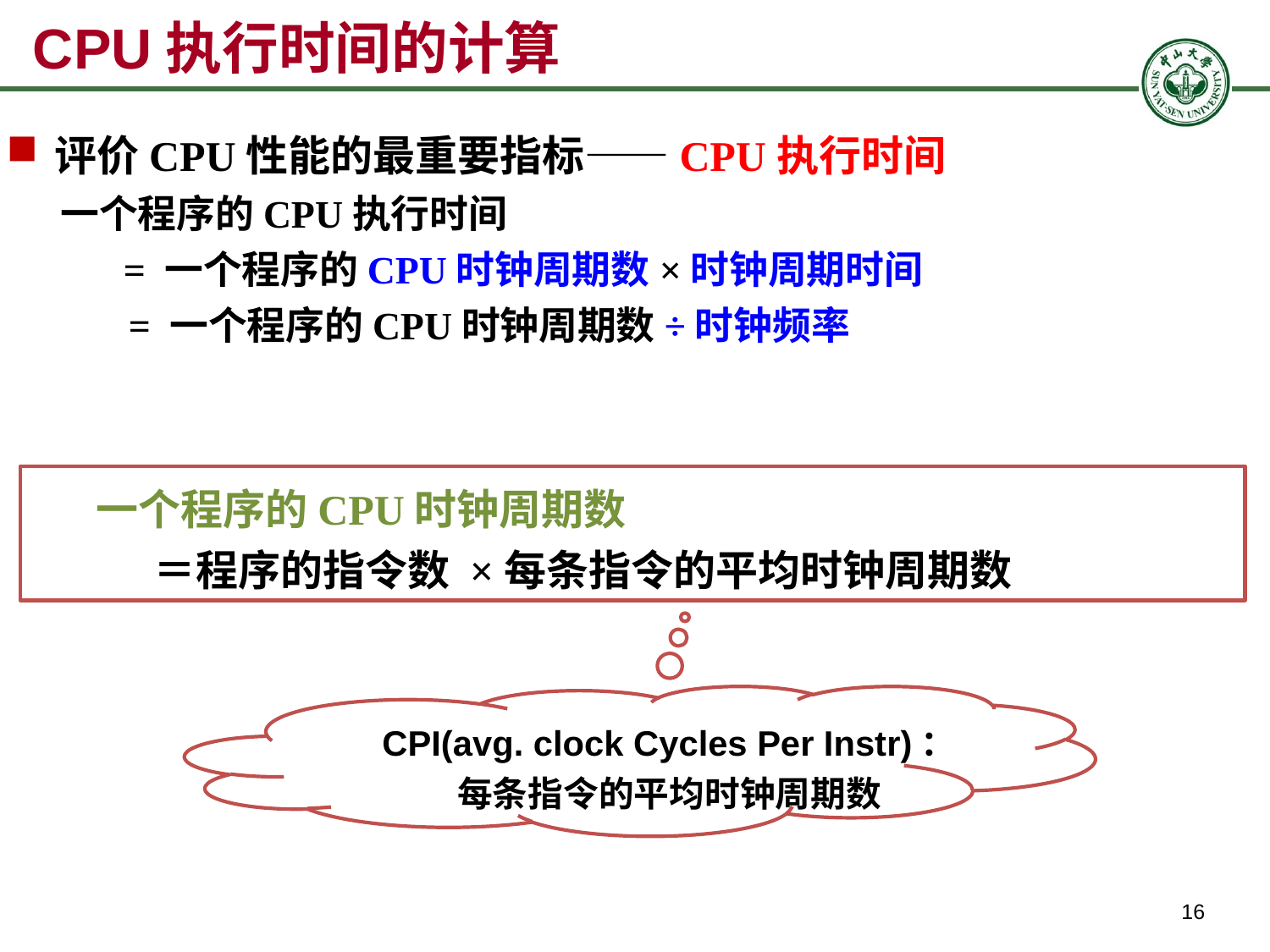

CPU执行时间的计算
# CPU执行时间的计算
评价CPU性能的最重要指标——CPU执行时间
     一个程序的CPU执行时间
            = 一个程序的CPU时钟周期数×时钟周期时间
      = 一个程序的CPU时钟周期数÷时钟频率

一个程序的CPU时钟周期数
     ＝程序的指令数 ×每条指令的平均时钟周期数

CPI(avg. clock Cycles Per Instr)：
每条指令的平均时钟周期数